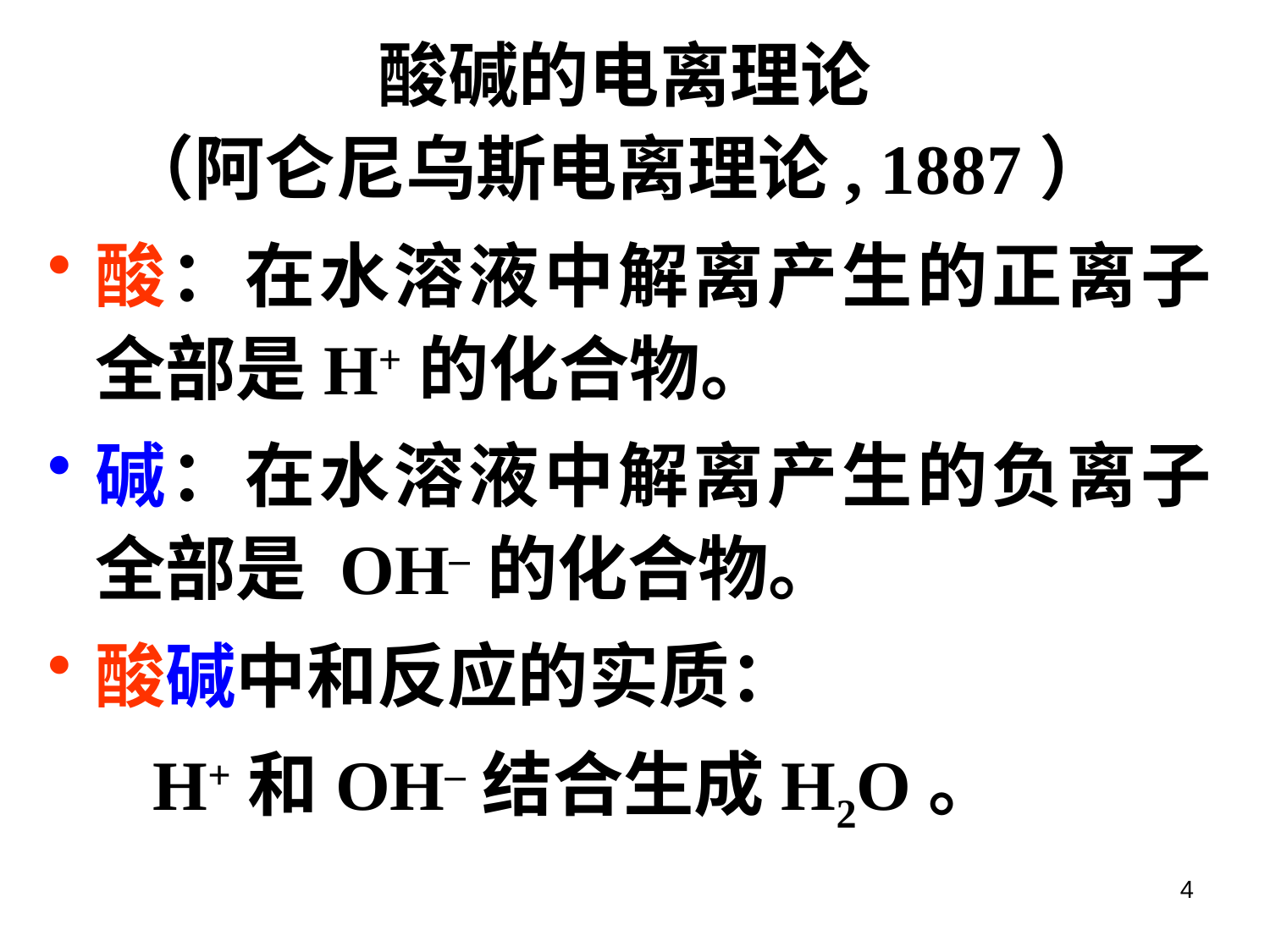

酸碱的电离理论
（阿仑尼乌斯电离理论, 1887）
酸：在水溶液中解离产生的正离子全部是H+的化合物。
碱：在水溶液中解离产生的负离子全部是 OH–的化合物。
酸碱中和反应的实质：
      H+和OH–结合生成H2O。
4